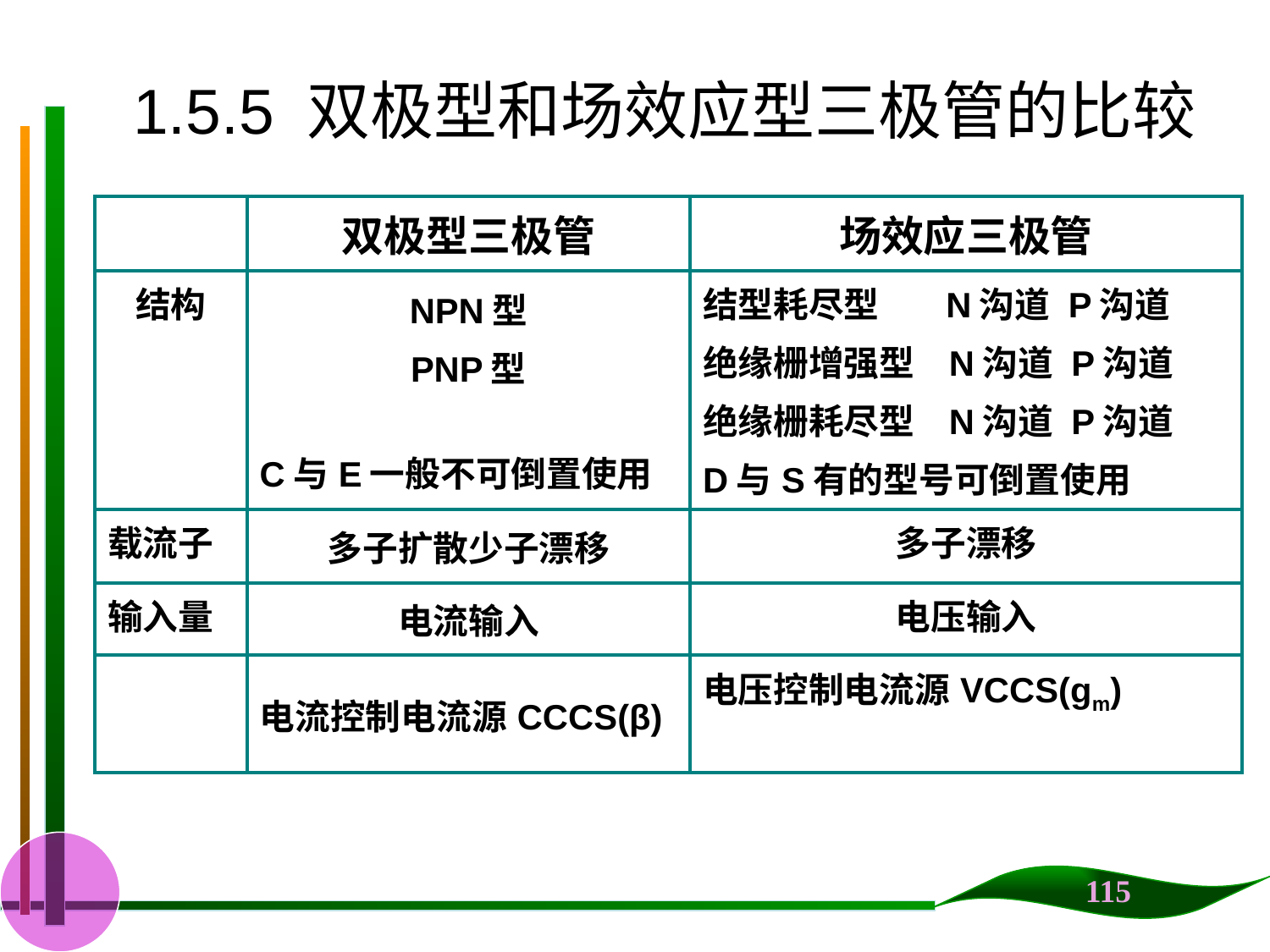

# 1.5.5 双极型和场效应型三极管的比较
|  | 双极型三极管 | 场效应三极管 |
| --- | --- | --- |
| 结构 | NPN型 PNP型 C与E一般不可倒置使用 | 结型耗尽型 N沟道 P沟道 绝缘栅增强型 N沟道 P沟道 绝缘栅耗尽型 N沟道 P沟道 D与S有的型号可倒置使用 |
| 载流子 | 多子扩散少子漂移 | 多子漂移 |
| 输入量 | 电流输入 | 电压输入 |
|  | 电流控制电流源CCCS(β) | 电压控制电流源VCCS(gm) |
115